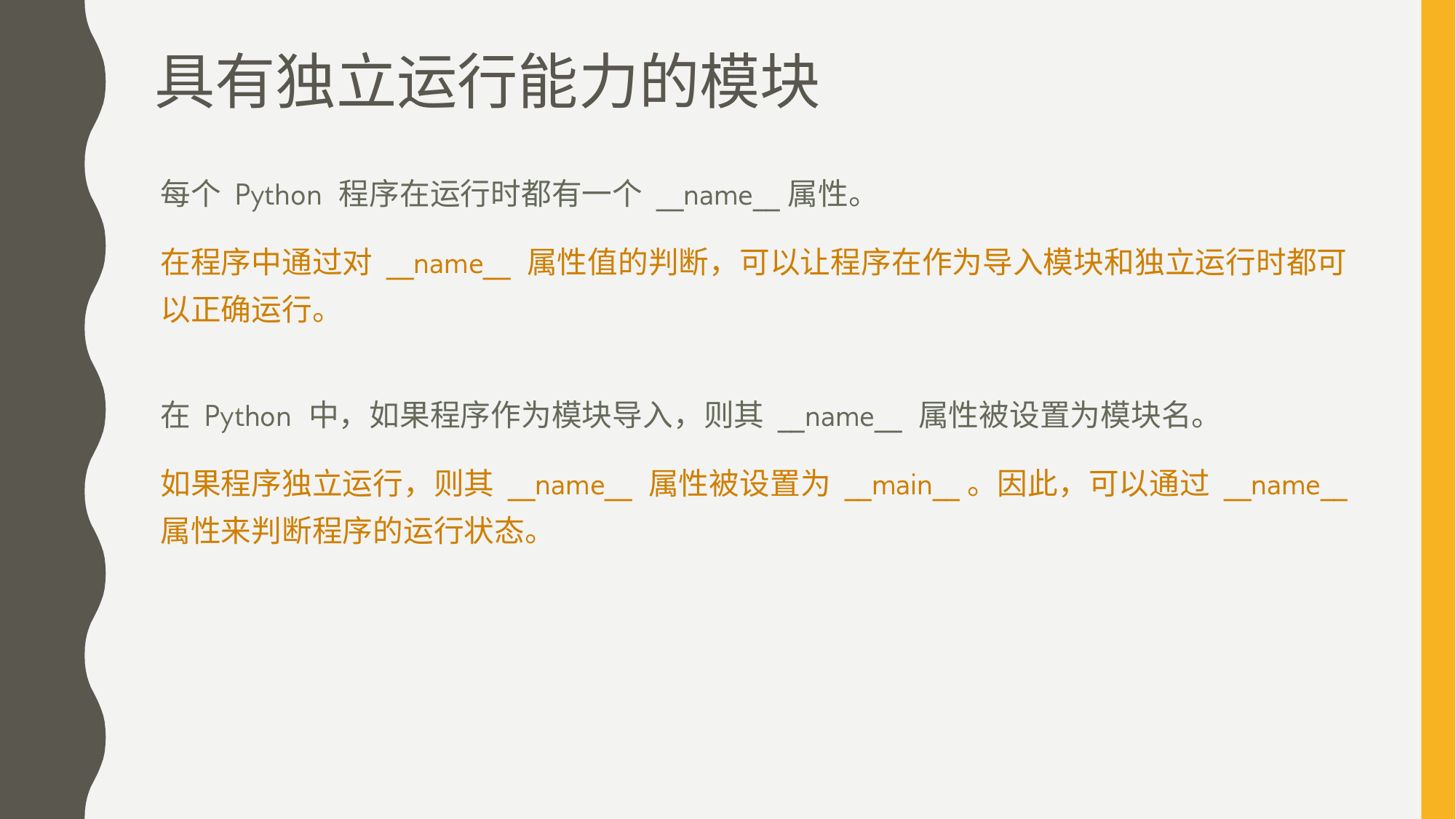

# 具有独立运行能力的模块
每个 Python 程序在运行时都有一个 __name__属性。
在程序中通过对 __name__ 属性值的判断，可以让程序在作为导入模块和独立运行时都可以正确运行。

在 Python 中，如果程序作为模块导入，则其 __name__ 属性被设置为模块名。
如果程序独立运行，则其 __name__ 属性被设置为 __main__。因此，可以通过 __name__ 属性来判断程序的运行状态。